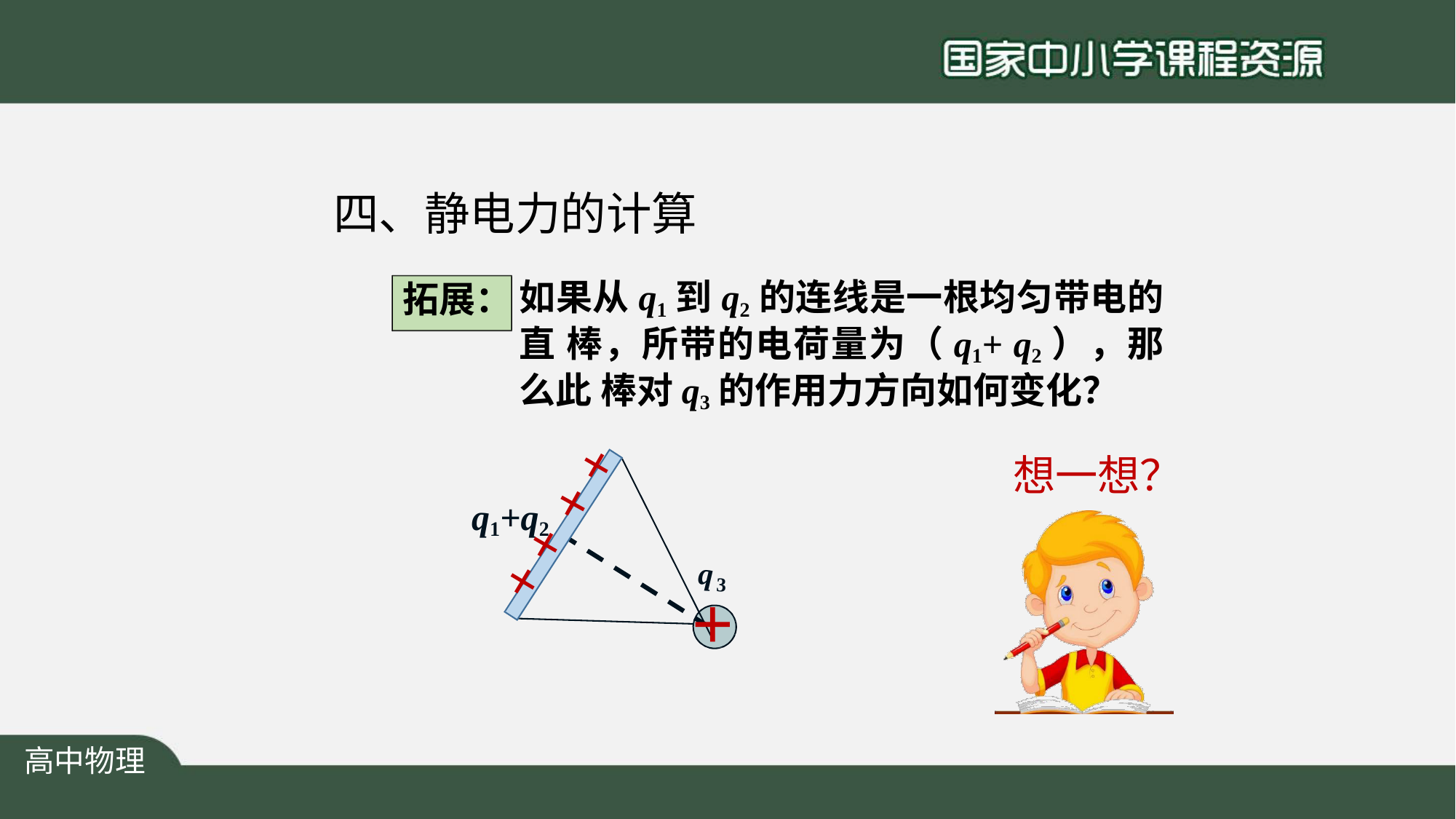

# 四、静电力的计算
如果从q1到q2的连线是一根均匀带电的直 棒，所带的电荷量为（q1+ q2），那么此 棒对q3的作用力方向如何变化？
想一想？

拓展：

＋

＋
q1+q2

＋
q
＋
3
＋

高中物理